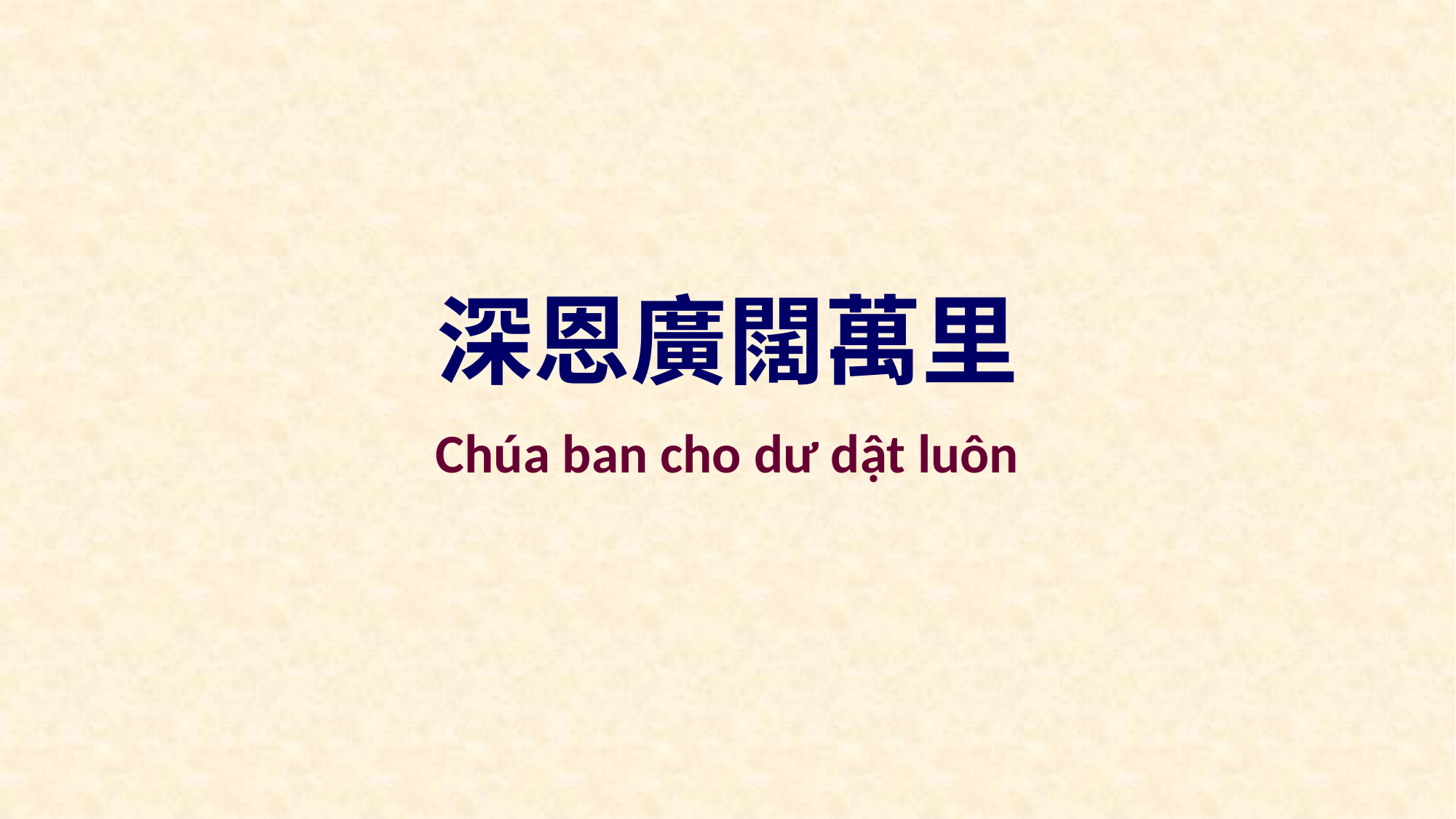

深恩廣闊萬里
Chúa ban cho dư dật luôn